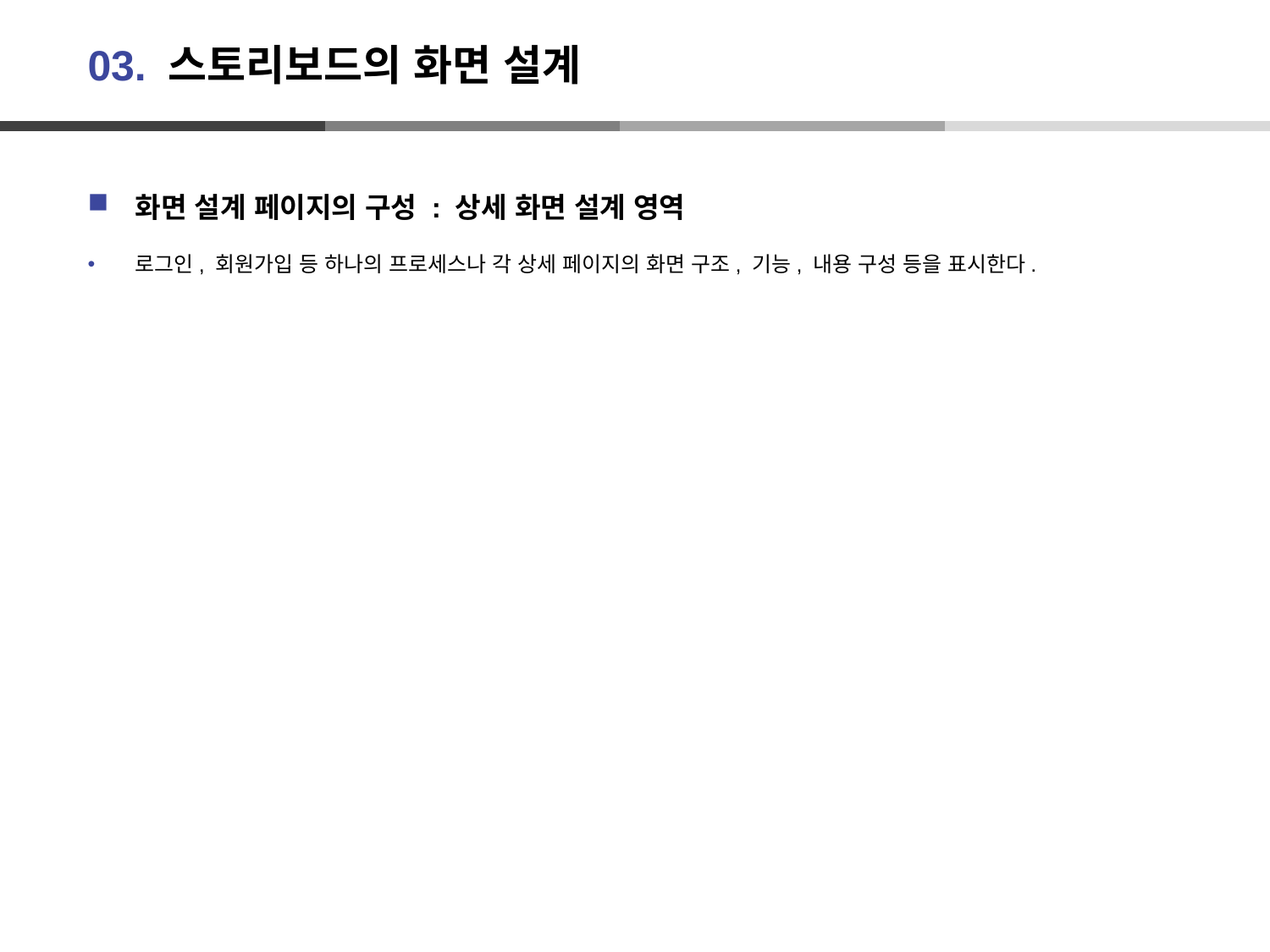

# 03. 스토리보드의 화면 설계
화면 설계 페이지의 구성 : 상세 화면 설계 영역
로그인, 회원가입 등 하나의 프로세스나 각 상세 페이지의 화면 구조, 기능, 내용 구성 등을 표시한다.